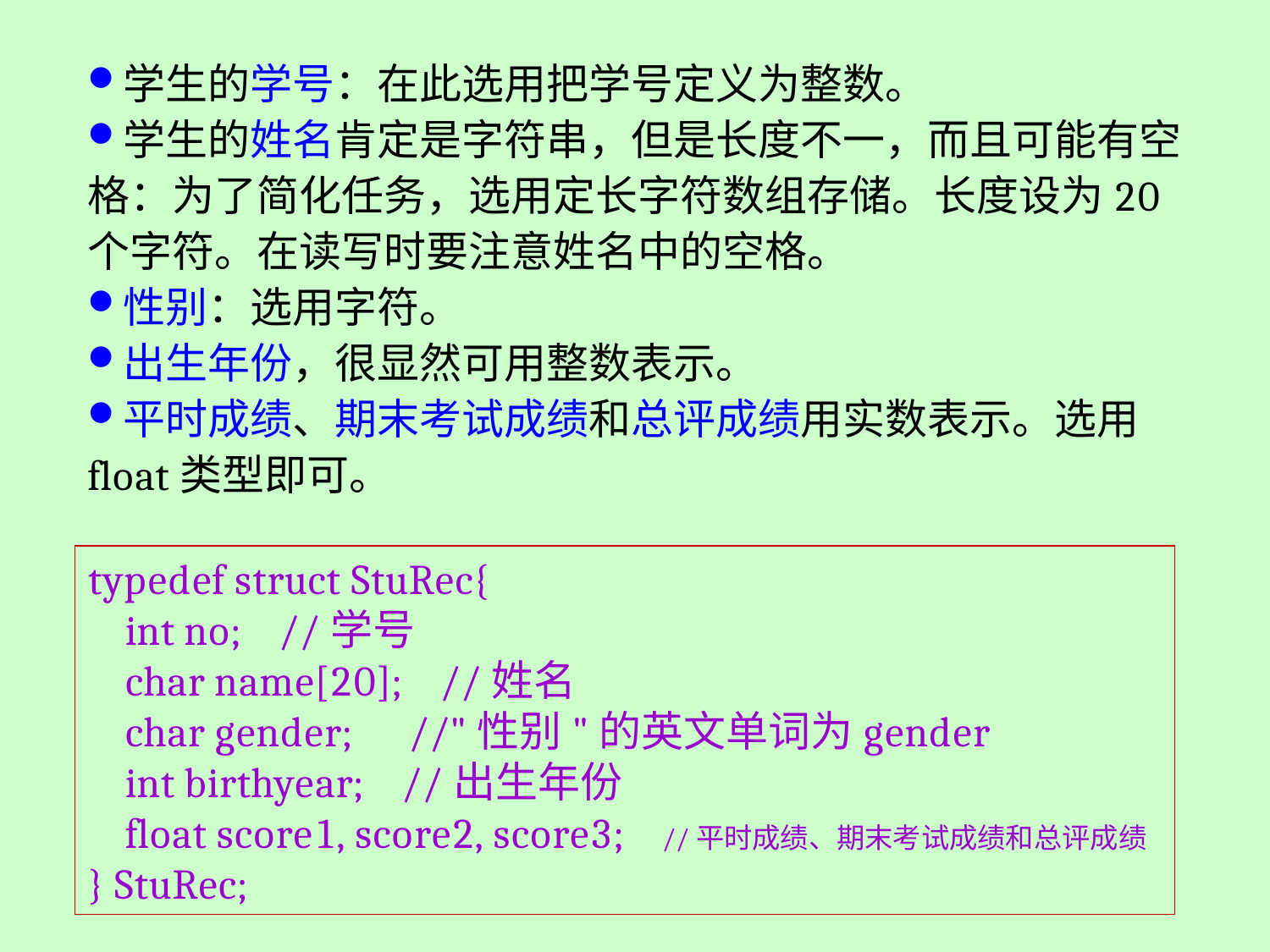

学生的学号：在此选用把学号定义为整数。
学生的姓名肯定是字符串，但是长度不一，而且可能有空格：为了简化任务，选用定长字符数组存储。长度设为20个字符。在读写时要注意姓名中的空格。
性别：选用字符。
出生年份，很显然可用整数表示。
平时成绩、期末考试成绩和总评成绩用实数表示。选用float类型即可。
typedef struct StuRec{
    int no;    //学号
    char name[20];    //姓名
    char gender;      //"性别"的英文单词为gender
    int birthyear;    //出生年份
    float score1, score2, score3;    //平时成绩、期末考试成绩和总评成绩
} StuRec;
62